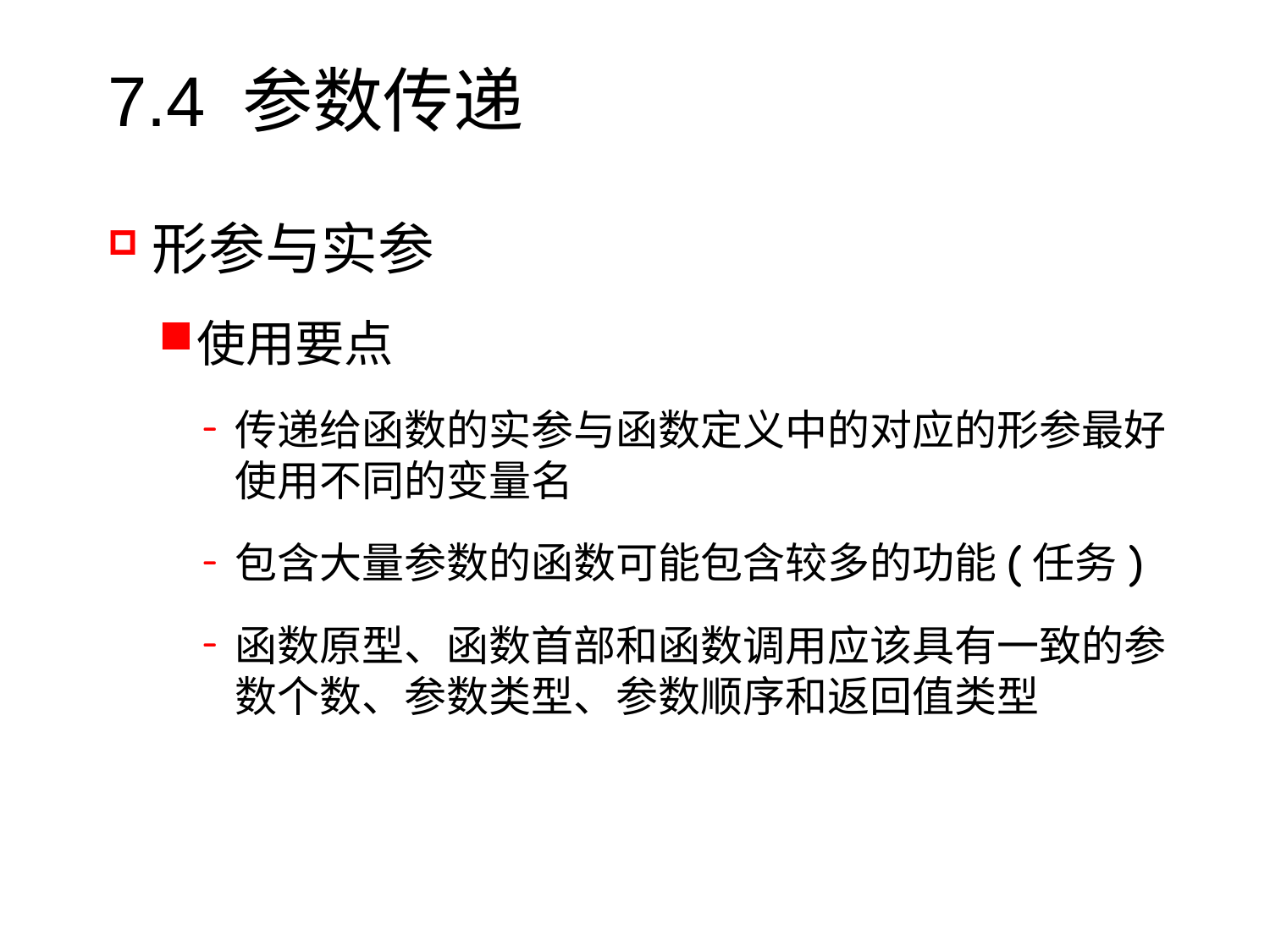

# 7.4 参数传递
形参与实参
使用要点
传递给函数的实参与函数定义中的对应的形参最好使用不同的变量名
包含大量参数的函数可能包含较多的功能(任务)
函数原型、函数首部和函数调用应该具有一致的参数个数、参数类型、参数顺序和返回值类型